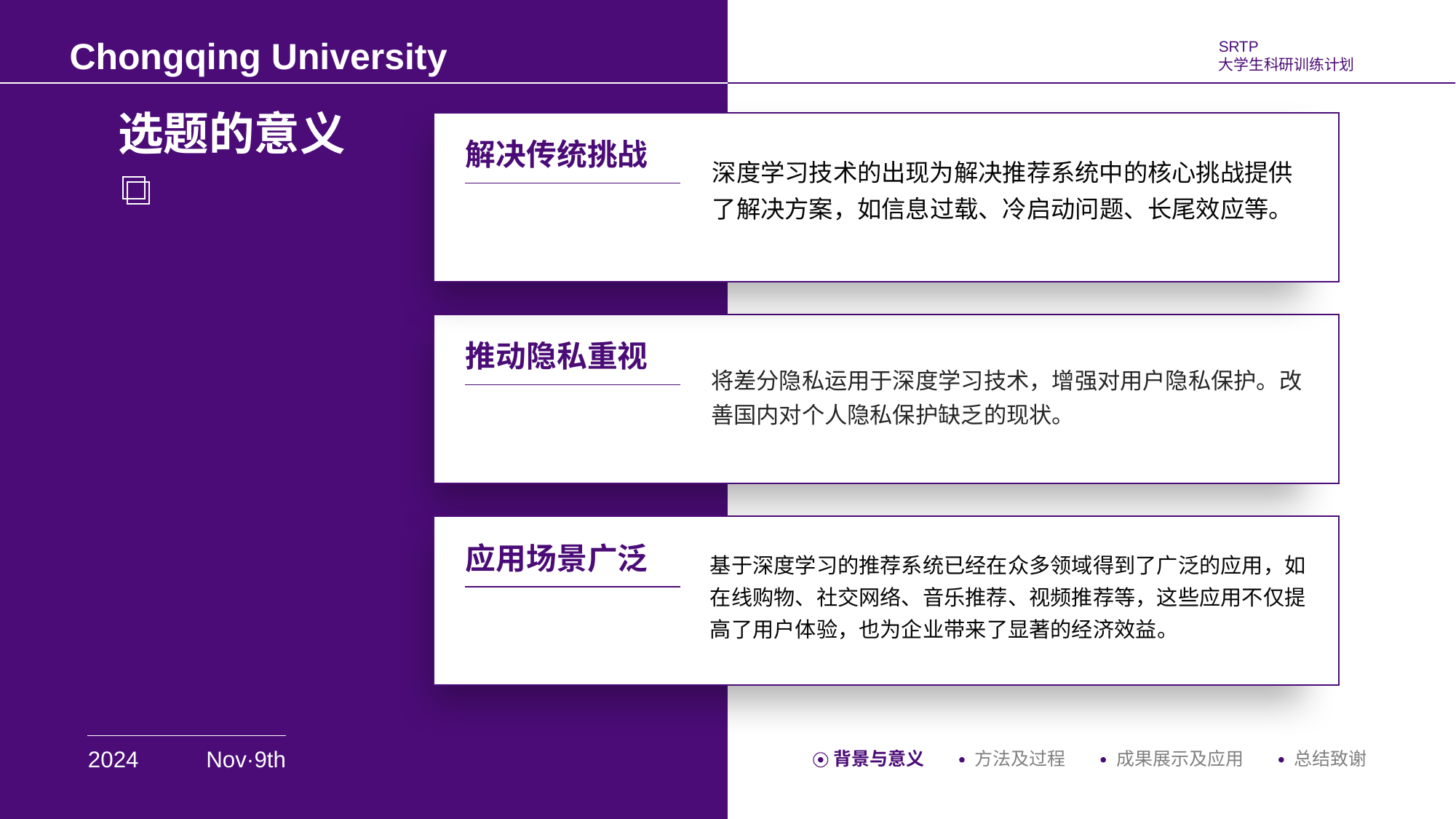

选题的意义

解决传统挑战
深度学习技术的出现为解决推荐系统中的核心挑战提供了解决方案，如信息过载、冷启动问题、长尾效应等。

推动隐私重视
将差分隐私运用于深度学习技术，增强对用户隐私保护。改善国内对个人隐私保护缺乏的现状。

应用场景广泛
基于深度学习的推荐系统已经在众多领域得到了广泛的应用，如在线购物、社交网络、音乐推荐、视频推荐等，这些应用不仅提高了用户体验，也为企业带来了显著的经济效益。
2024
Nov·9th
背景与意义
方法及过程
成果展示及应用
总结致谢